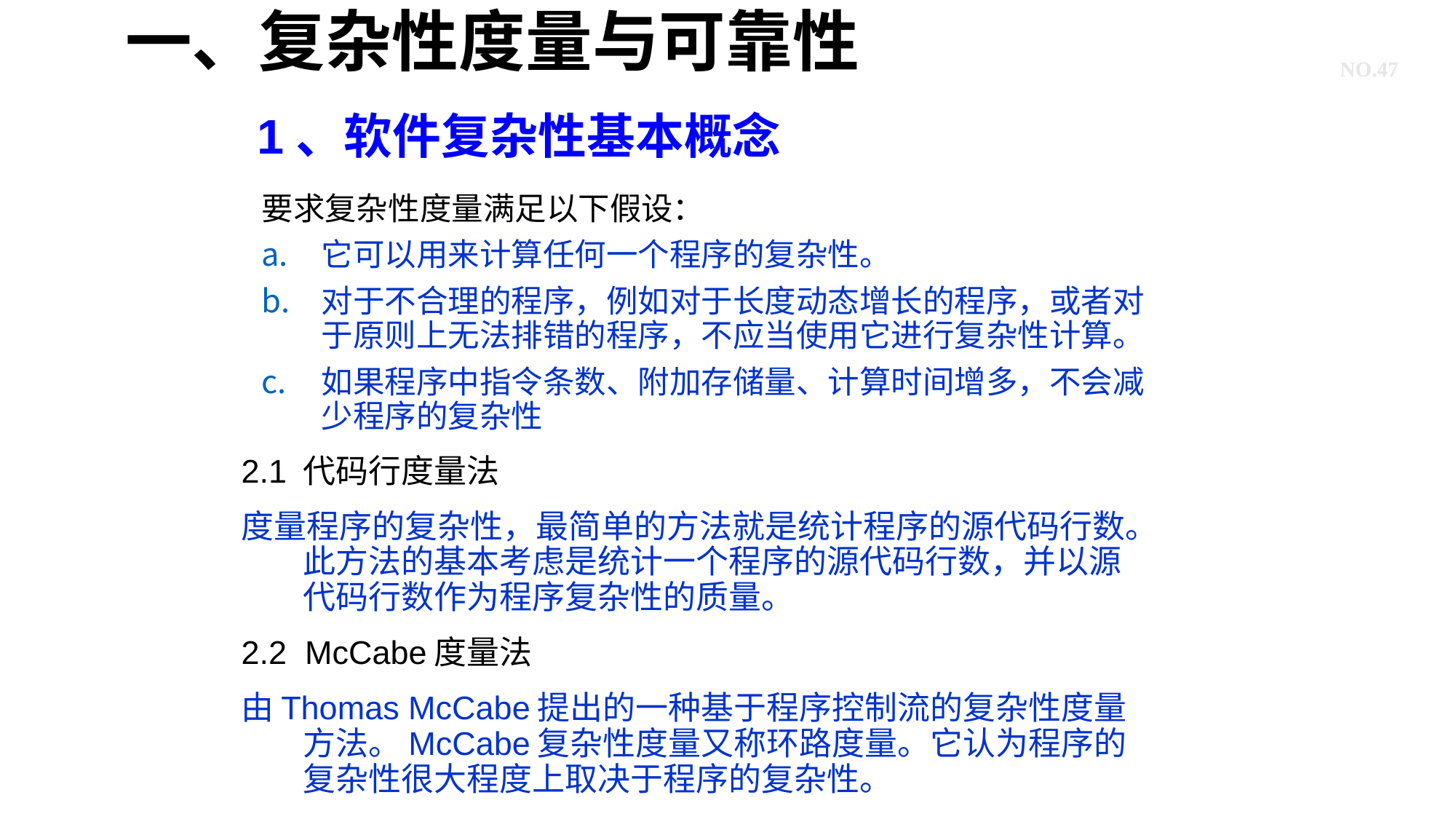

# 一、复杂性度量与可靠性
NO.47
1、软件复杂性基本概念
要求复杂性度量满足以下假设：
它可以用来计算任何一个程序的复杂性。
对于不合理的程序，例如对于长度动态增长的程序，或者对于原则上无法排错的程序，不应当使用它进行复杂性计算。
如果程序中指令条数、附加存储量、计算时间增多，不会减少程序的复杂性
2.1 代码行度量法
度量程序的复杂性，最简单的方法就是统计程序的源代码行数。此方法的基本考虑是统计一个程序的源代码行数，并以源代码行数作为程序复杂性的质量。
2.2  McCabe度量法
由Thomas McCabe提出的一种基于程序控制流的复杂性度量方法。McCabe复杂性度量又称环路度量。它认为程序的复杂性很大程度上取决于程序的复杂性。